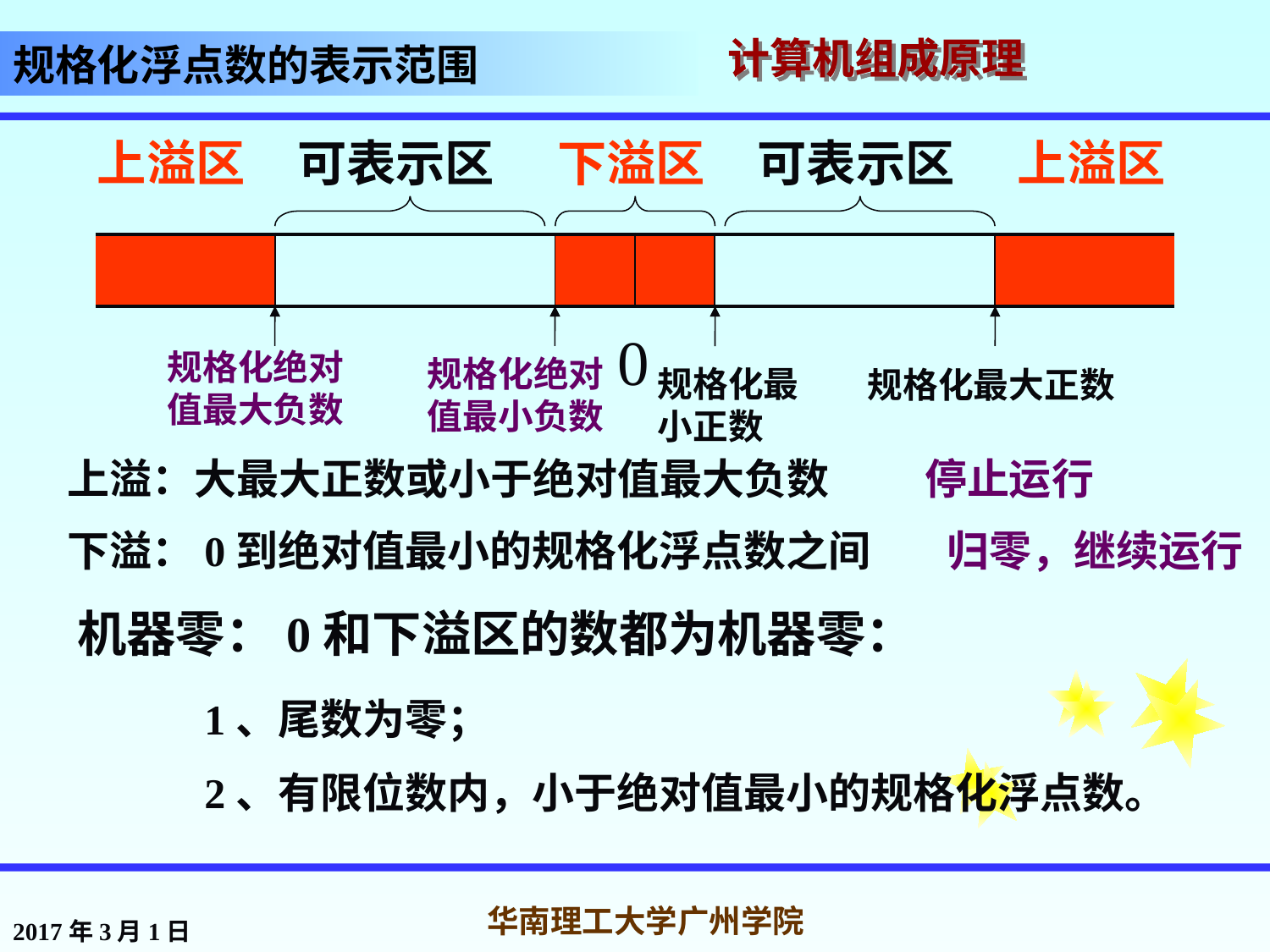

# 规格化浮点数的表示范围

上溢区
可表示区
下溢区
可表示区
上溢区

|  |  |  |  |  |  |
| --- | --- | --- | --- | --- | --- |

0
规格化绝对值最大负数
规格化绝对值最小负数
规格化最小正数
规格化最大正数
上溢：大最大正数或小于绝对值最大负数          停止运行
下溢：0到绝对值最小的规格化浮点数之间        归零，继续运行
机器零：0和下溢区的数都为机器零：
	1、尾数为零；
	2、有限位数内，小于绝对值最小的规格化浮点数。
2017年3月1日
华南理工大学广州学院